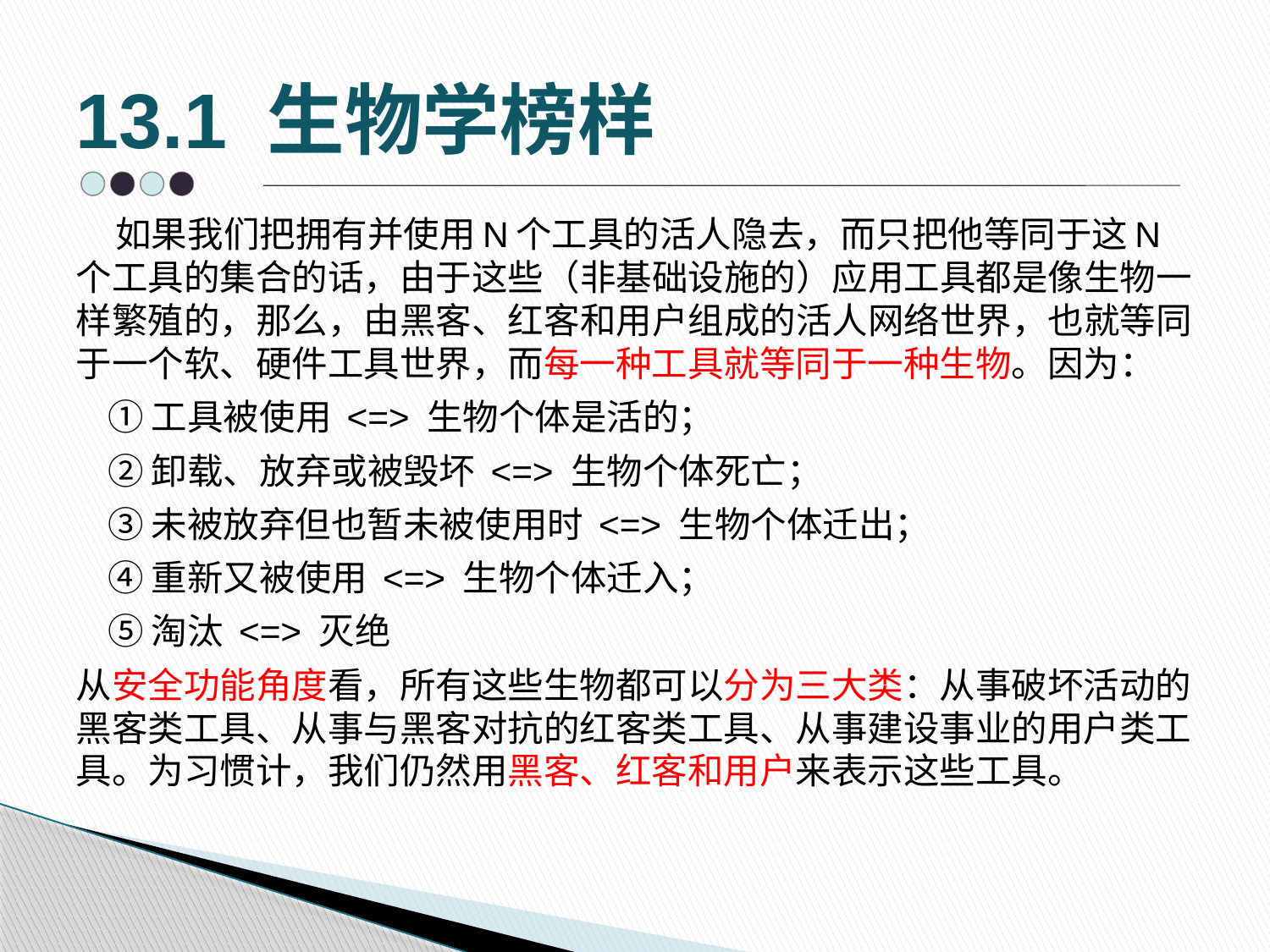

# 13.1 生物学榜样

    如果我们把拥有并使用N个工具的活人隐去，而只把他等同于这N个工具的集合的话，由于这些（非基础设施的）应用工具都是像生物一样繁殖的，那么，由黑客、红客和用户组成的活人网络世界，也就等同于一个软、硬件工具世界，而每一种工具就等同于一种生物。因为：
    ①工具被使用 <=> 生物个体是活的；
    ②卸载、放弃或被毁坏 <=> 生物个体死亡；
    ③未被放弃但也暂未被使用时 <=> 生物个体迁出；
    ④重新又被使用 <=> 生物个体迁入；
    ⑤淘汰 <=> 灭绝
从安全功能角度看，所有这些生物都可以分为三大类：从事破坏活动的黑客类工具、从事与黑客对抗的红客类工具、从事建设事业的用户类工具。为习惯计，我们仍然用黑客、红客和用户来表示这些工具。